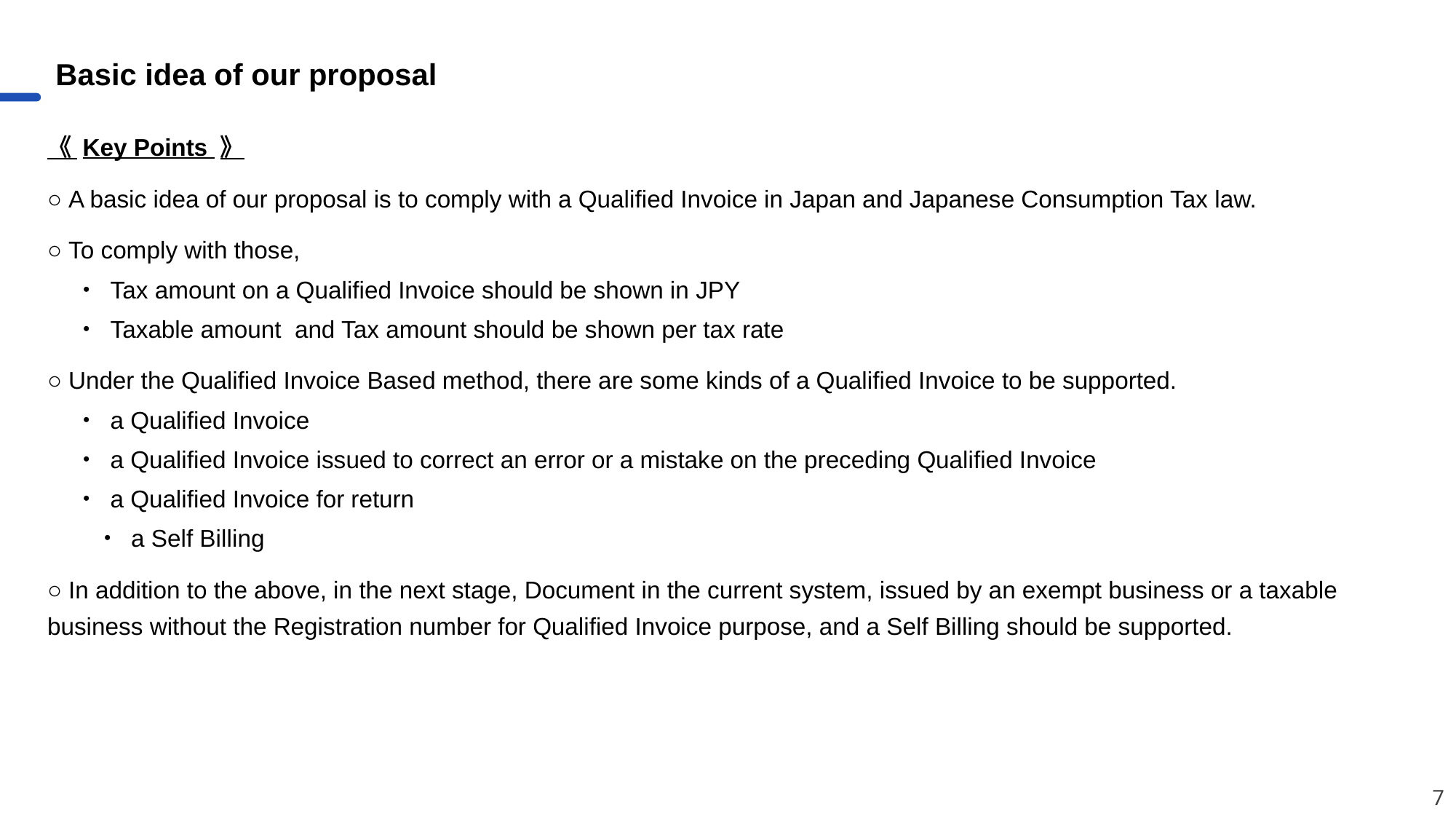

Basic idea of our proposal
《 Key Points 》
○ A basic idea of our proposal is to comply with a Qualified Invoice in Japan and Japanese Consumption Tax law.
○ To comply with those,
    ・ Tax amount on a Qualified Invoice should be shown in JPY
    ・ Taxable amount  and Tax amount should be shown per tax rate
○ Under the Qualified Invoice Based method, there are some kinds of a Qualified Invoice to be supported.
    ・ a Qualified Invoice
    ・ a Qualified Invoice issued to correct an error or a mistake on the preceding Qualified Invoice
    ・ a Qualified Invoice for return
　　・ a Self Billing
○ In addition to the above, in the next stage, Document in the current system, issued by an exempt business or a taxable business without the Registration number for Qualified Invoice purpose, and a Self Billing should be supported.

7